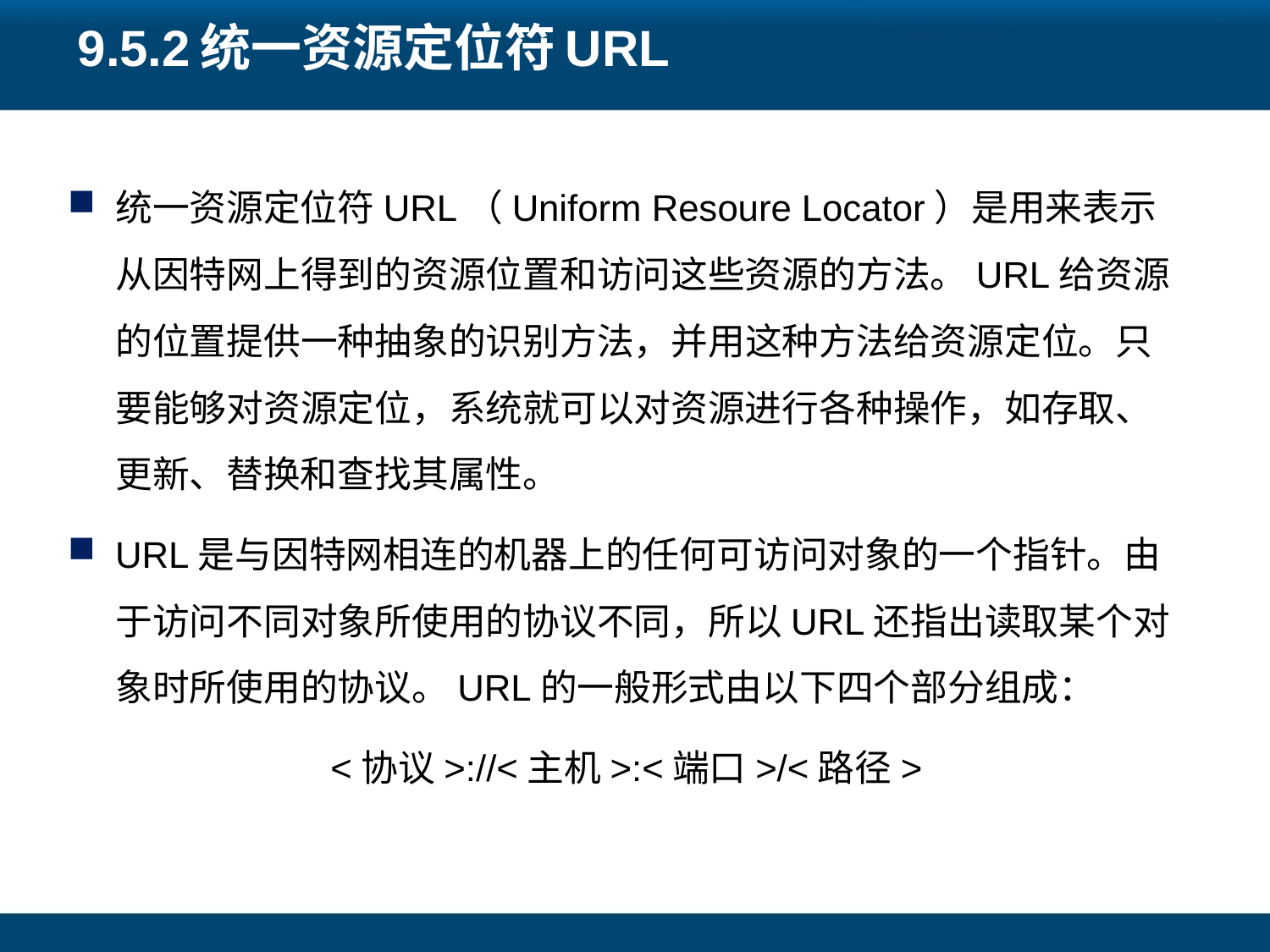

# 9.5.2统一资源定位符URL
统一资源定位符URL（Uniform Resoure Locator）是用来表示从因特网上得到的资源位置和访问这些资源的方法。URL给资源的位置提供一种抽象的识别方法，并用这种方法给资源定位。只要能够对资源定位，系统就可以对资源进行各种操作，如存取、更新、替换和查找其属性。
URL是与因特网相连的机器上的任何可访问对象的一个指针。由于访问不同对象所使用的协议不同，所以URL还指出读取某个对象时所使用的协议。URL的一般形式由以下四个部分组成：
<协议>://<主机>:<端口>/<路径>